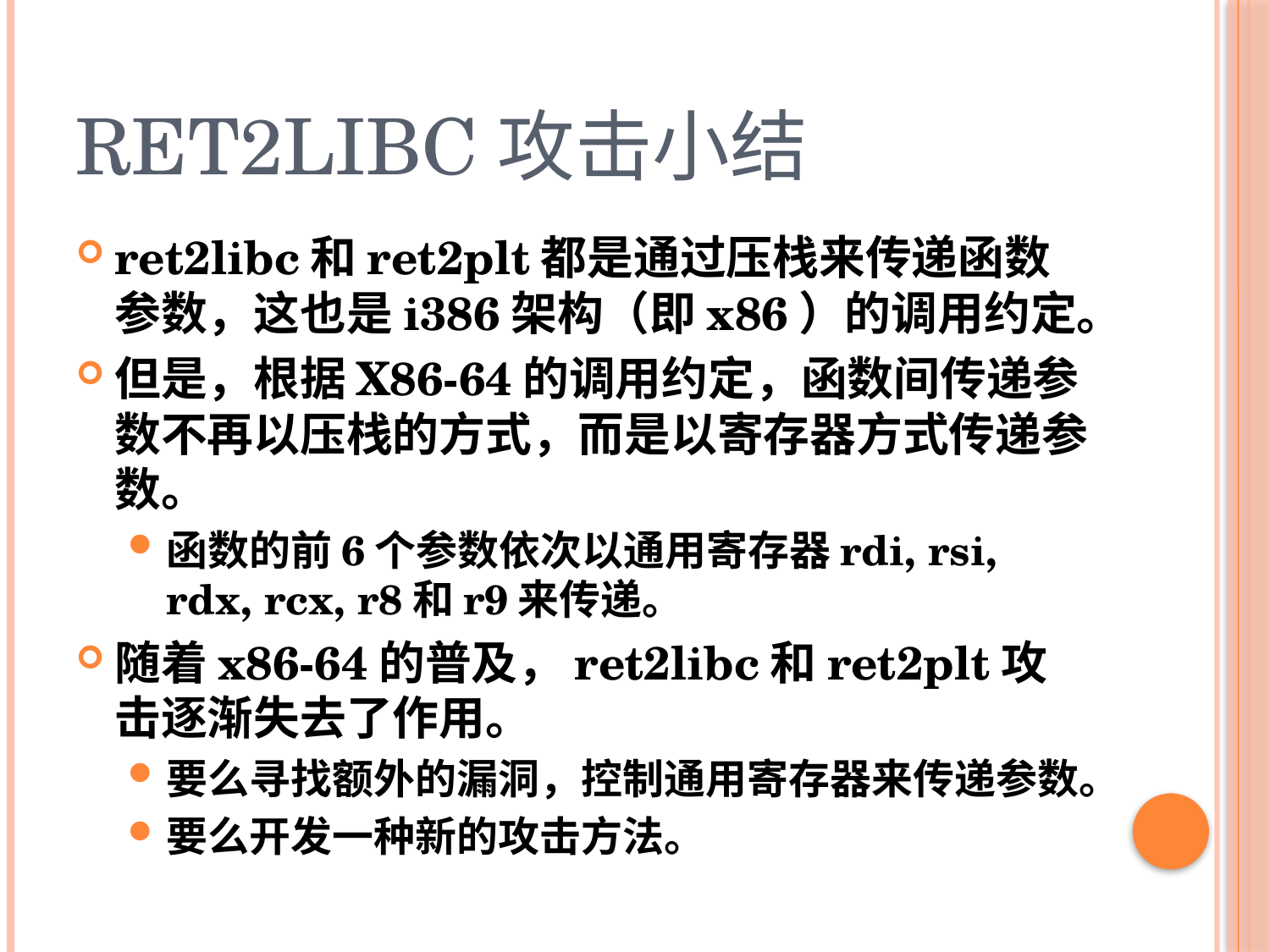

# ret2libc攻击小结
ret2libc和ret2plt都是通过压栈来传递函数参数，这也是i386架构（即x86）的调用约定。
但是，根据X86-64的调用约定，函数间传递参数不再以压栈的方式，而是以寄存器方式传递参数。
函数的前6个参数依次以通用寄存器rdi, rsi, rdx, rcx, r8和r9来传递。
随着x86-64的普及，ret2libc和ret2plt攻击逐渐失去了作用。
要么寻找额外的漏洞，控制通用寄存器来传递参数。
要么开发一种新的攻击方法。